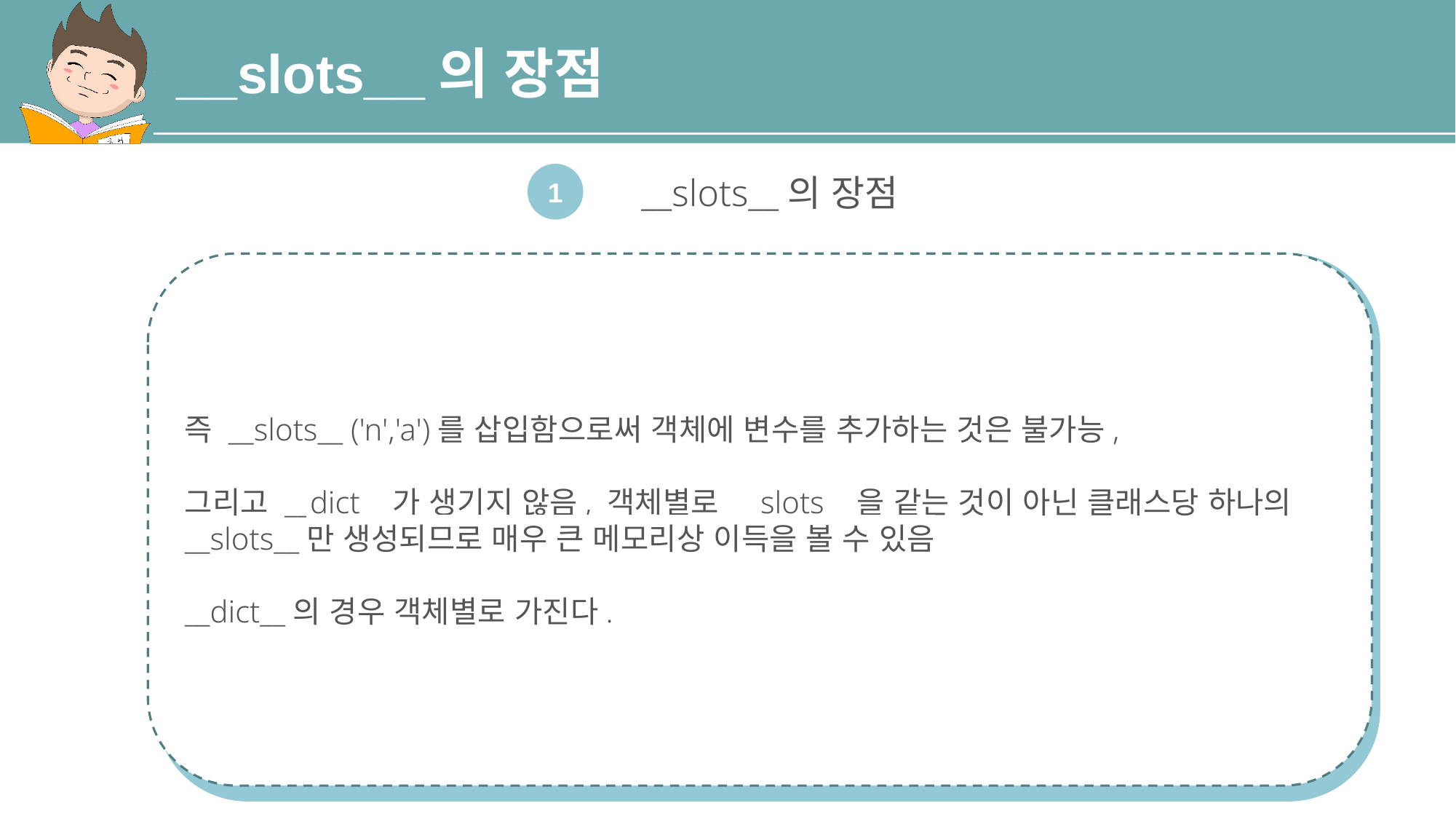

__slots__의 장점
1
 __slots__의 장점
즉 __slots__ ('n','a')를 삽입함으로써 객체에 변수를 추가하는 것은 불가능,

그리고 __dict__가 생기지 않음, 객체별로 __slots__을 같는 것이 아닌 클래스당 하나의 __slots__만 생성되므로 매우 큰 메모리상 이득을 볼 수 있음

__dict__의 경우 객체별로 가진다.